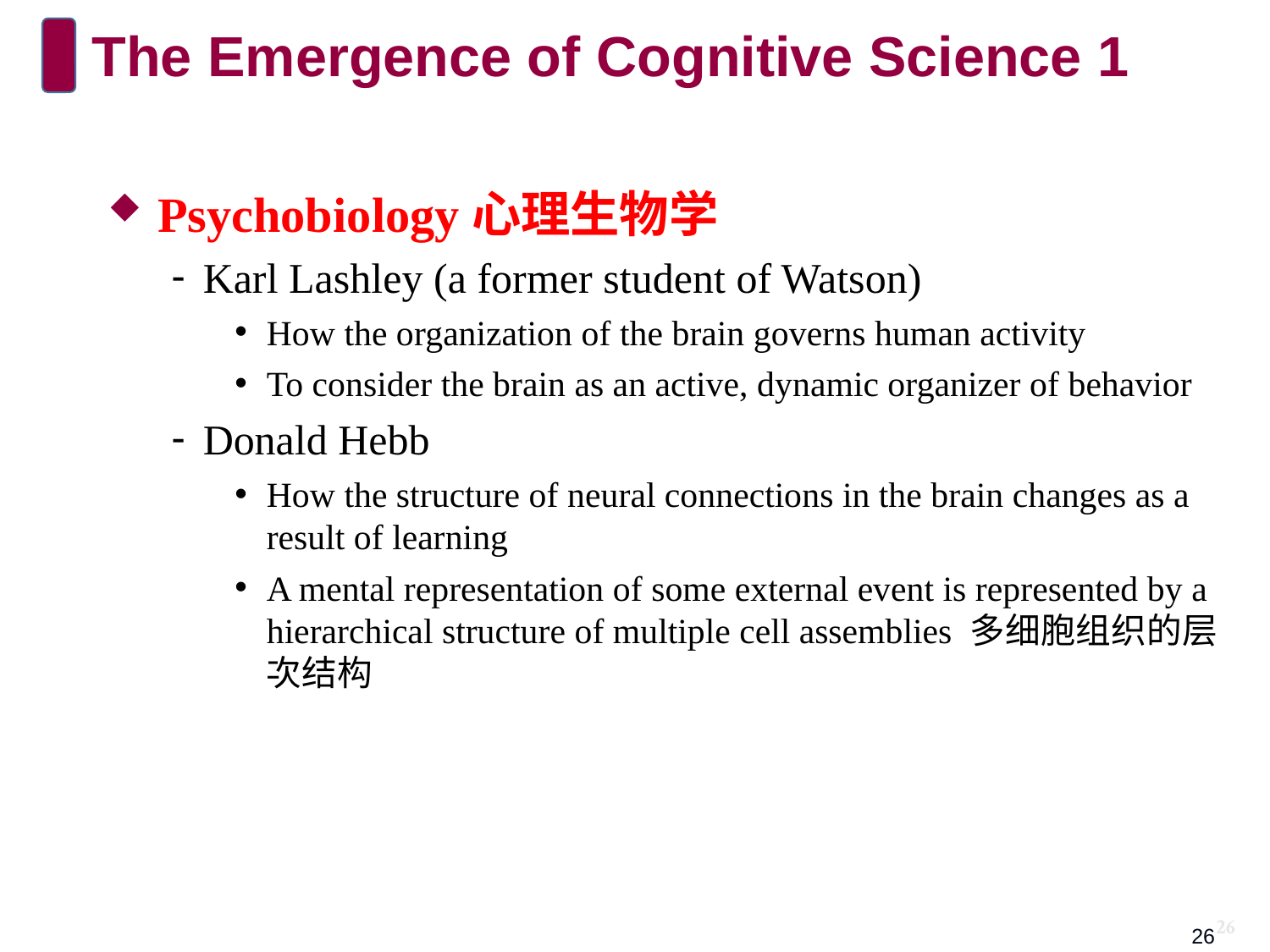

# The Emergence of Cognitive Science 1
Psychobiology心理生物学
Karl Lashley (a former student of Watson)
How the organization of the brain governs human activity
To consider the brain as an active, dynamic organizer of behavior
Donald Hebb
How the structure of neural connections in the brain changes as a result of learning
A mental representation of some external event is represented by a hierarchical structure of multiple cell assemblies 多细胞组织的层次结构
26
26